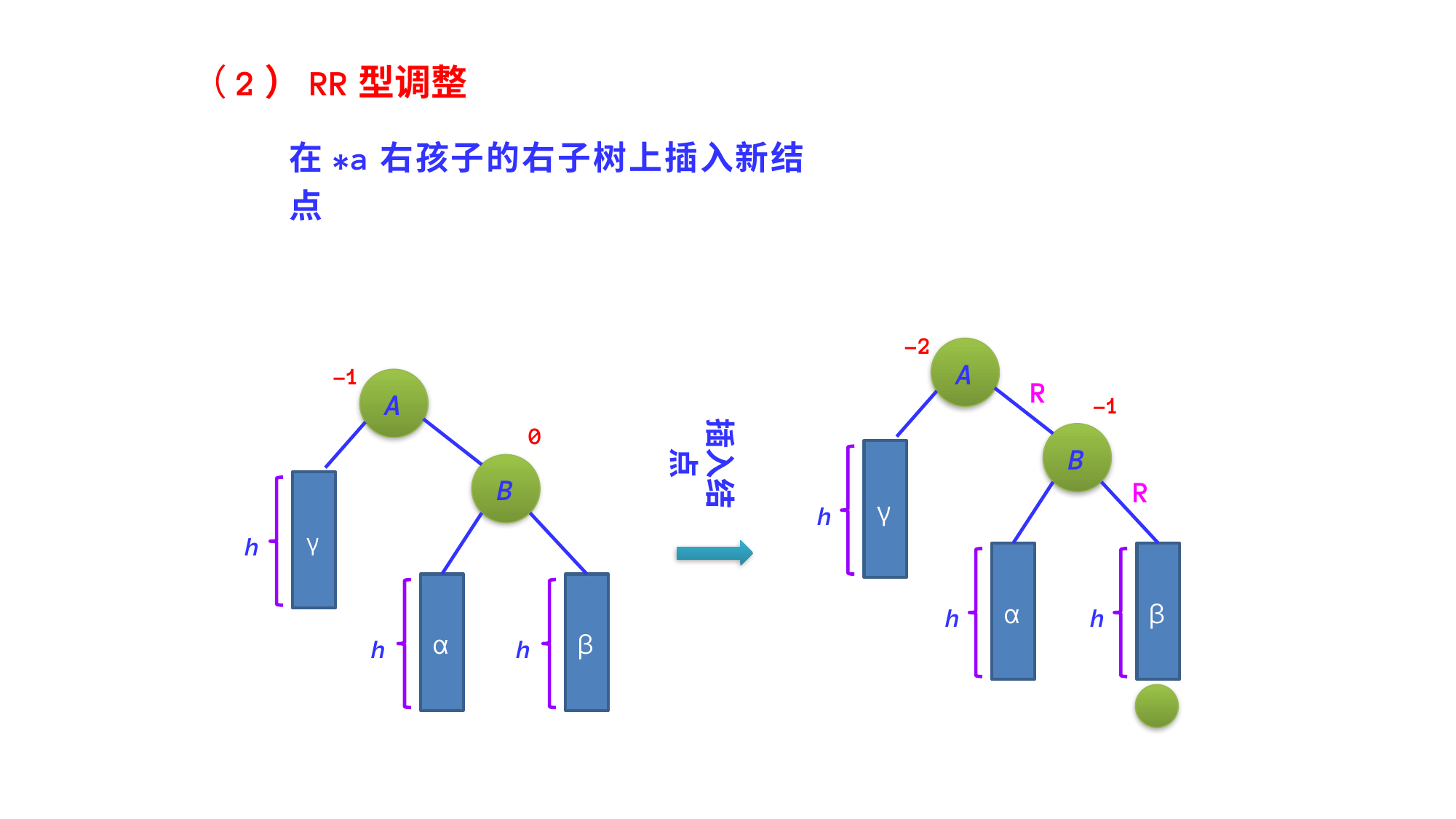

（2）RR型调整
在*a右孩子的右子树上插入新结点
-2
-1
A
B
γ

h
α
β

h
h
-1
A
R
R
插入结点

0
B
γ

h
α
β

h
h